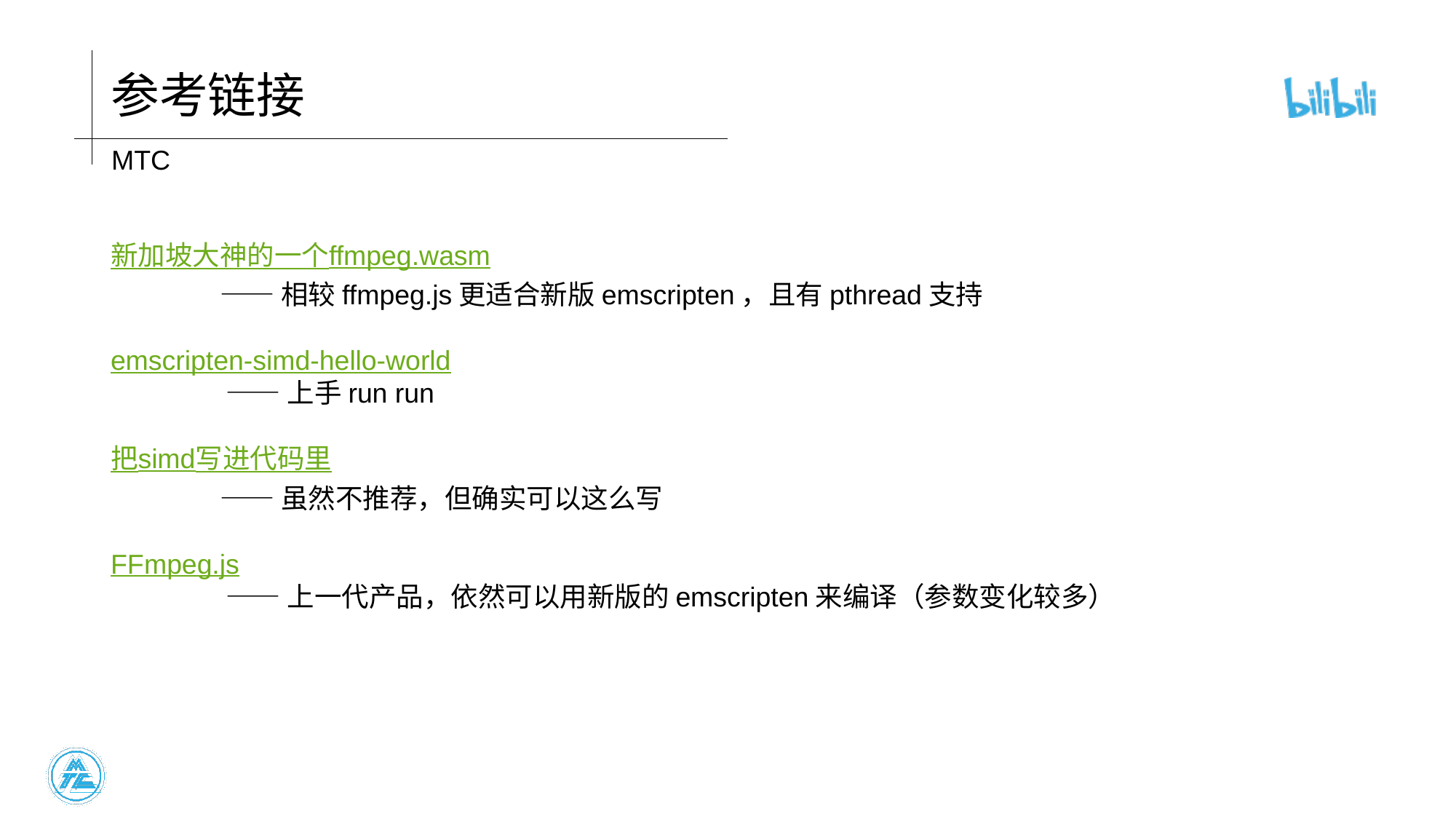

# 参考链接
新加坡大神的一个ffmpeg.wasm
	——相较ffmpeg.js更适合新版emscripten，且有pthread支持

emscripten-simd-hello-world
	 ——上手run run

把simd写进代码里
	——虽然不推荐，但确实可以这么写

FFmpeg.js
	 ——上一代产品，依然可以用新版的emscripten来编译（参数变化较多）